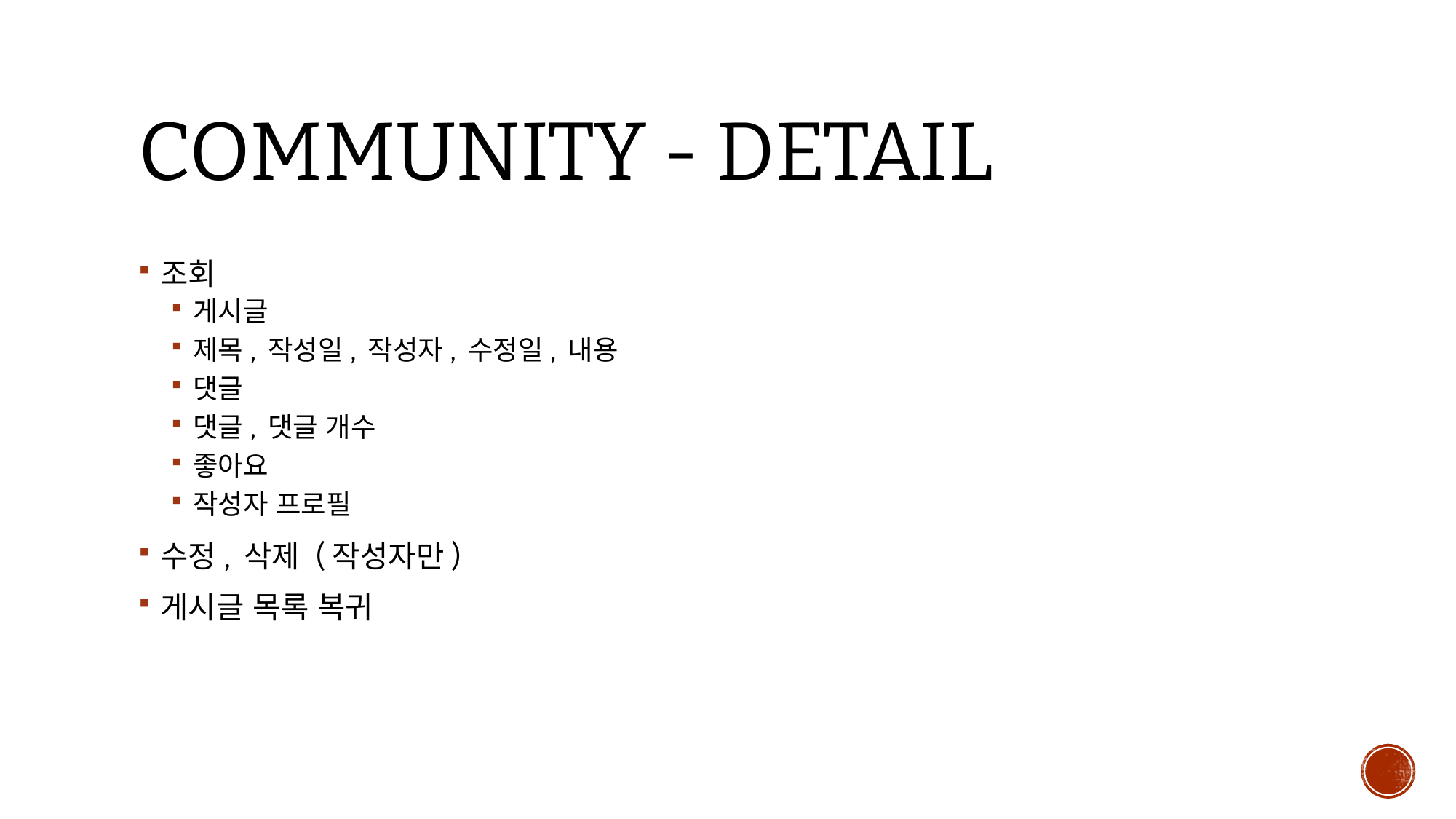

# Community - Detail
조회
게시글
제목, 작성일, 작성자, 수정일, 내용
댓글
댓글, 댓글 개수
좋아요
작성자 프로필
수정, 삭제 (작성자만)
게시글 목록 복귀